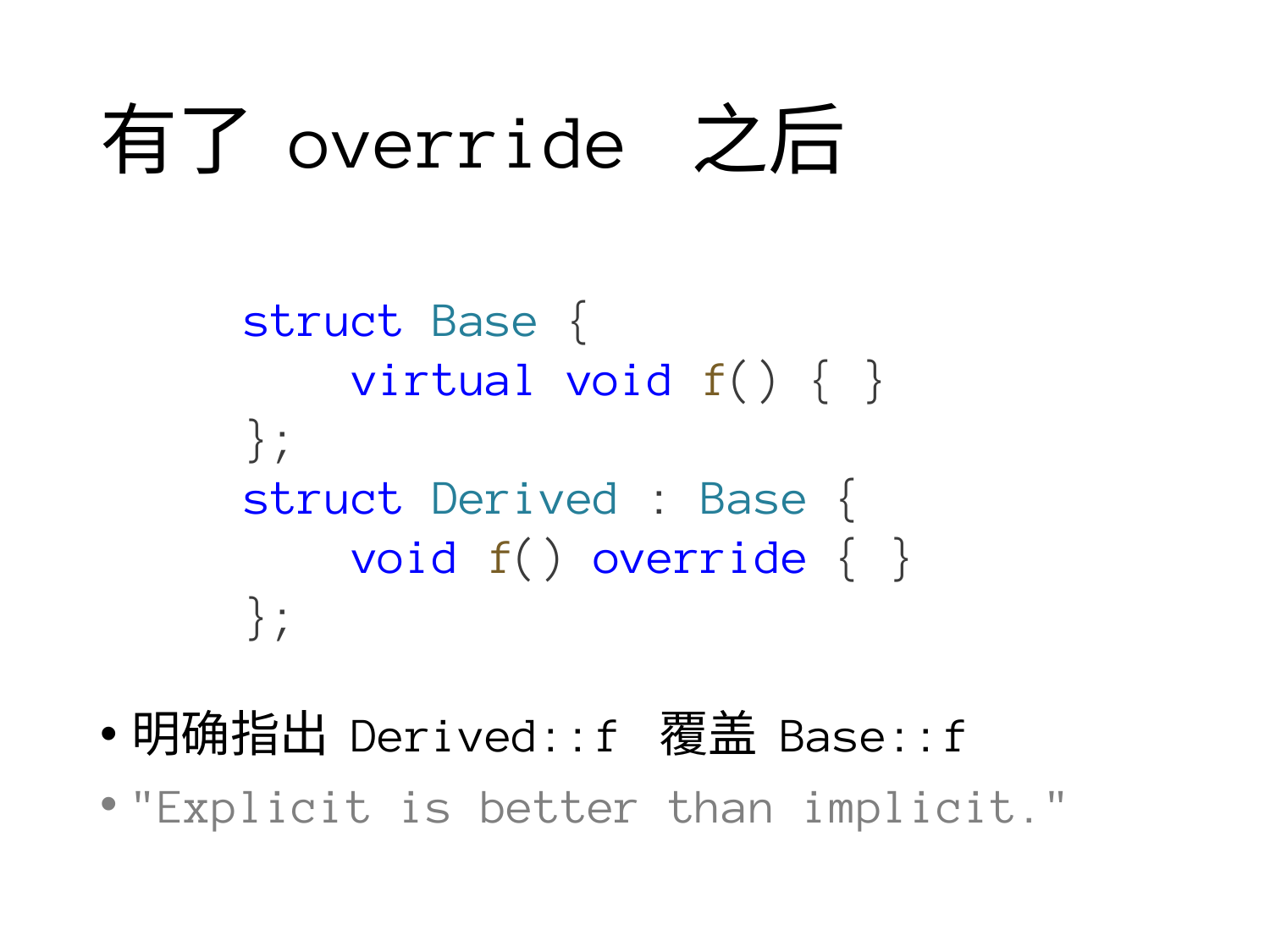

# 有了 override 之后
struct Base {
    virtual void f() { }
};
struct Derived : Base {
    void f() override { }
};
明确指出 Derived::f 覆盖 Base::f
"Explicit is better than implicit."